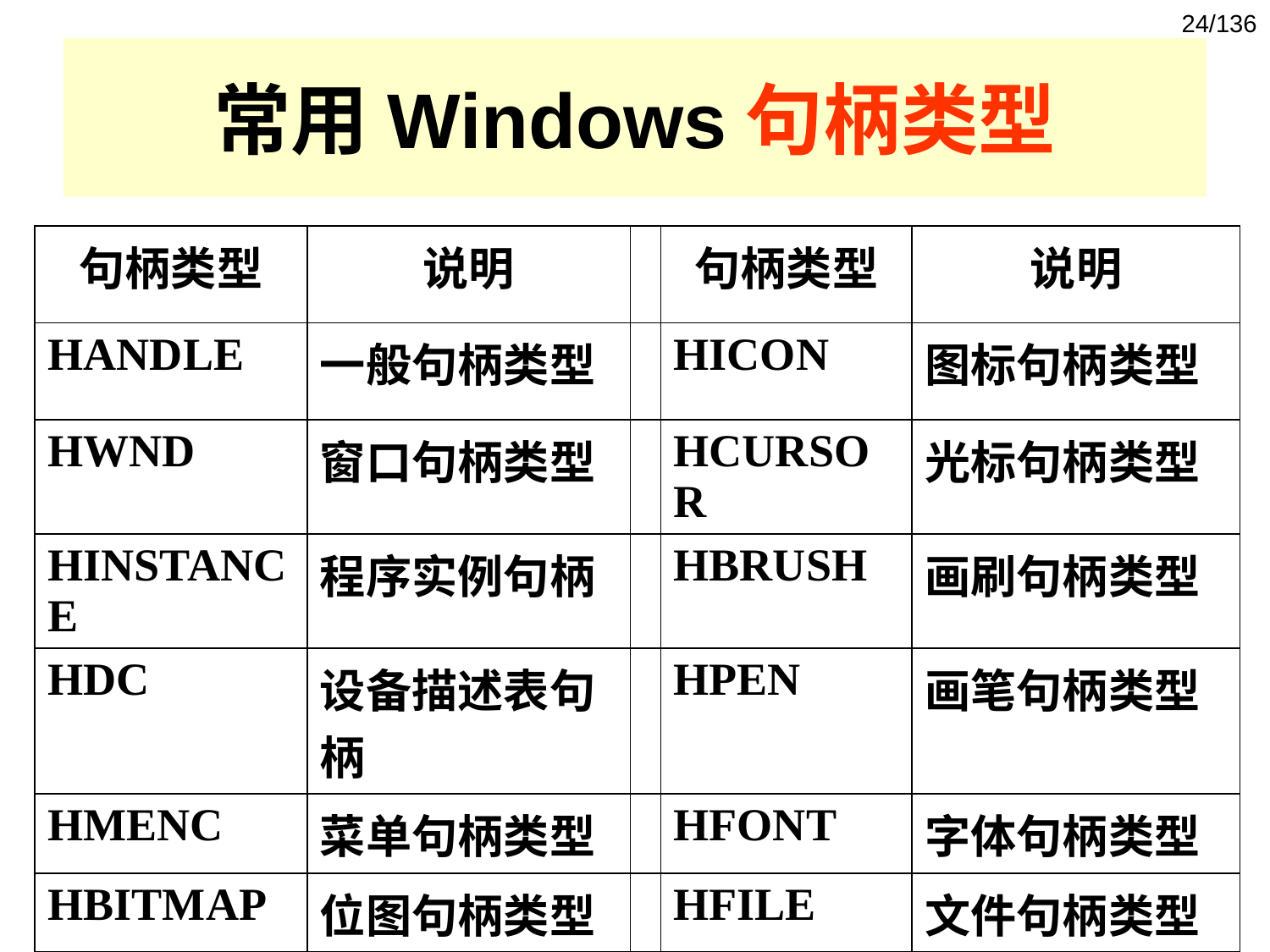

24/136
# 常用Windows句柄类型
| 句柄类型 | 说明 |  | 句柄类型 | 说明 |
| --- | --- | --- | --- | --- |
| HANDLE | 一般句柄类型 |  | HICON | 图标句柄类型 |
| HWND | 窗口句柄类型 |  | HCURSOR | 光标句柄类型 |
| HINSTANCE | 程序实例句柄 |  | HBRUSH | 画刷句柄类型 |
| HDC | 设备描述表句柄 |  | HPEN | 画笔句柄类型 |
| HMENC | 菜单句柄类型 |  | HFONT | 字体句柄类型 |
| HBITMAP | 位图句柄类型 |  | HFILE | 文件句柄类型 |